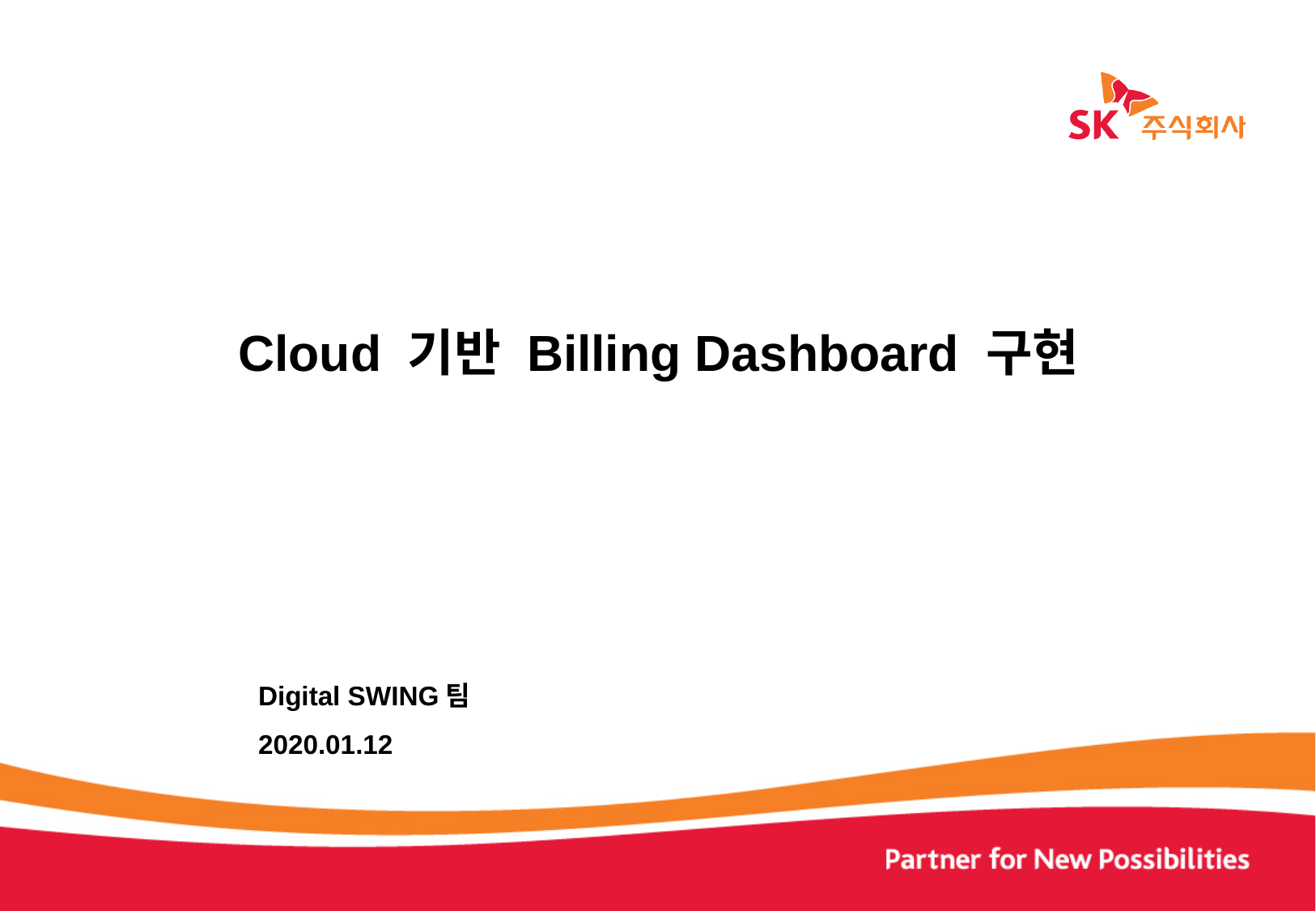

# Cloud 기반 Billing Dashboard 구현
Digital SWING팀
2020.01.12